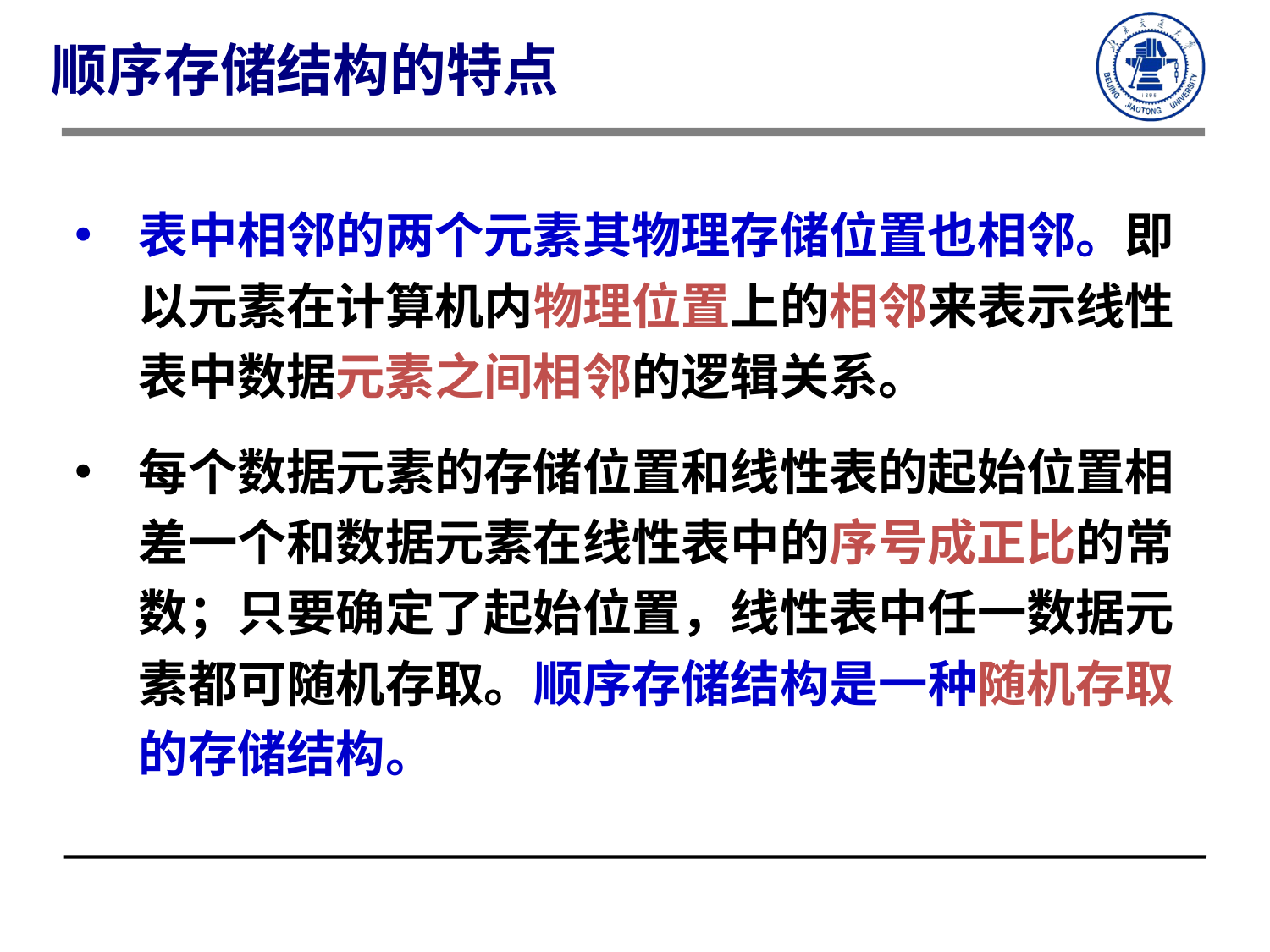

顺序存储结构的特点
表中相邻的两个元素其物理存储位置也相邻。即以元素在计算机内物理位置上的相邻来表示线性表中数据元素之间相邻的逻辑关系。
每个数据元素的存储位置和线性表的起始位置相差一个和数据元素在线性表中的序号成正比的常数；只要确定了起始位置，线性表中任一数据元素都可随机存取。顺序存储结构是一种随机存取的存储结构。